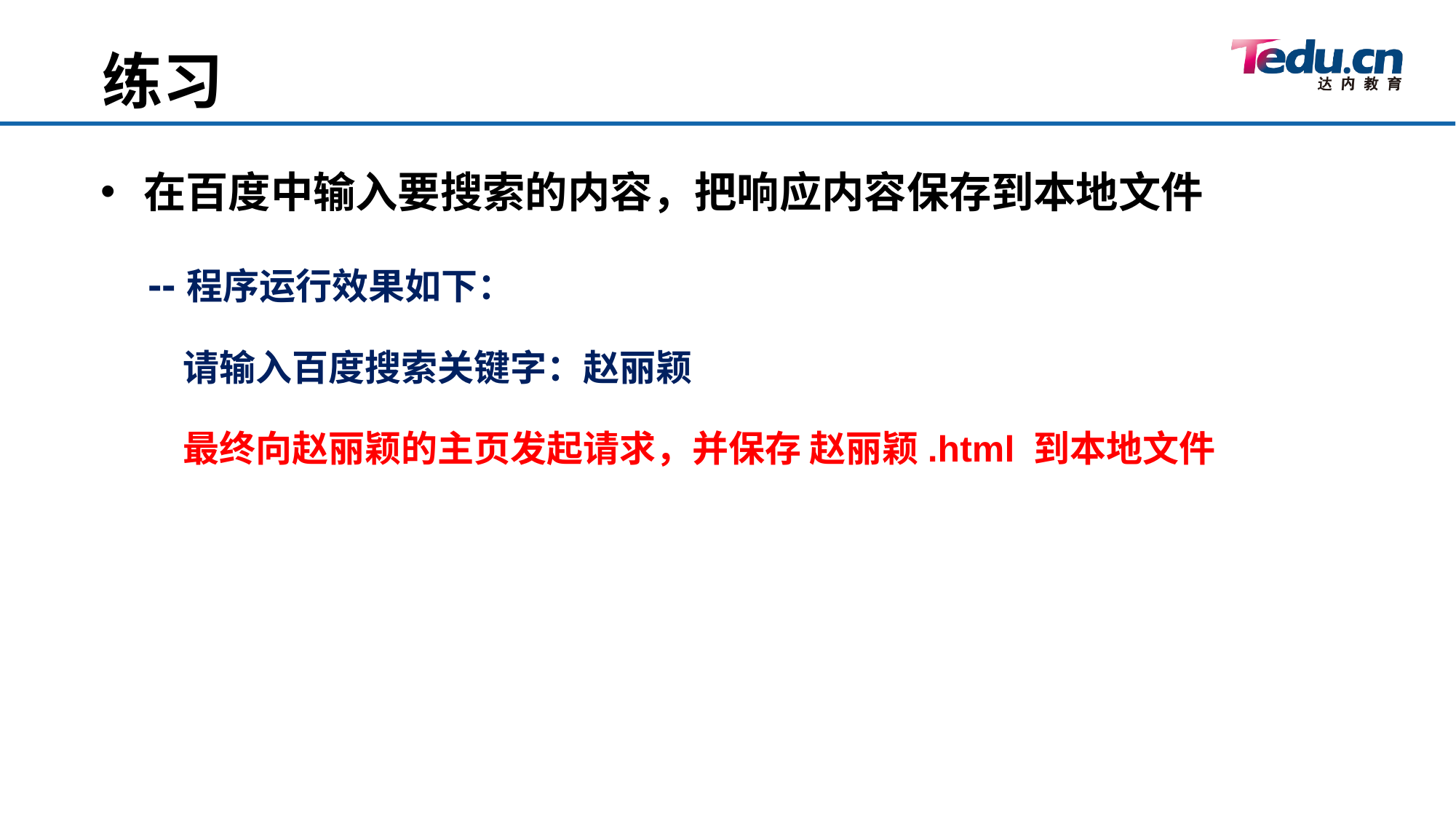

练习
在百度中输入要搜索的内容，把响应内容保存到本地文件
    --程序运行效果如下：
         请输入百度搜索关键字：赵丽颖
         最终向赵丽颖的主页发起请求，并保存 赵丽颖.html 到本地文件